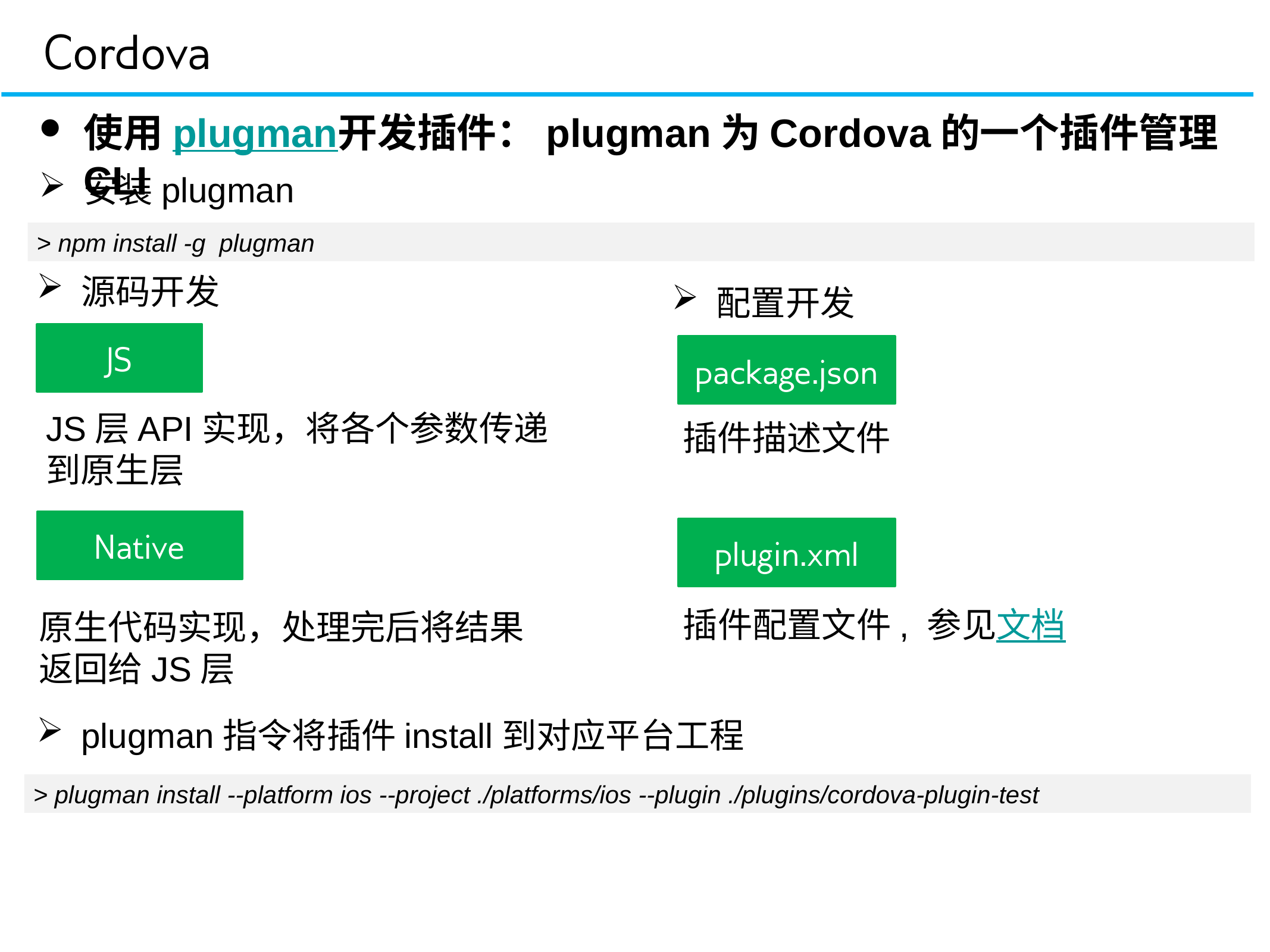

Cordova

使用plugman开发插件：plugman为Cordova的一个插件管理CLI
安装plugman
> npm install -g  plugman
源码开发
配置开发
JS
package.json
JS层API实现，将各个参数传递到原生层
插件描述文件
Native
plugin.xml
插件配置文件, 参见文档
原生代码实现，处理完后将结果返回给JS层
plugman指令将插件install到对应平台工程
> plugman install --platform ios --project ./platforms/ios --plugin ./plugins/cordova-plugin-test